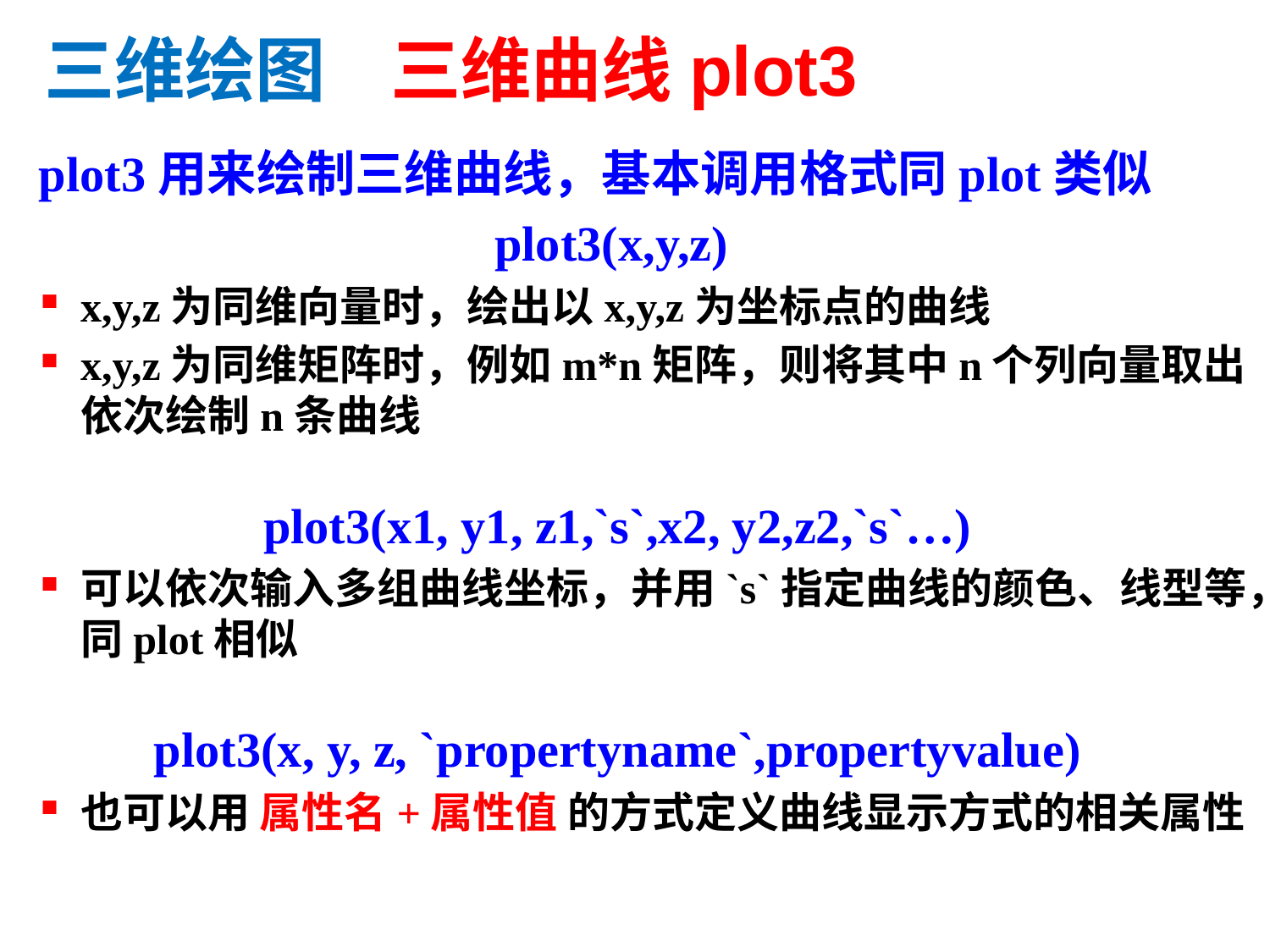

三维绘图    三维曲线plot3
     plot3用来绘制三维曲线，基本调用格式同plot类似
plot3(x,y,z)
x,y,z为同维向量时，绘出以x,y,z为坐标点的曲线
x,y,z为同维矩阵时，例如m*n矩阵，则将其中n个列向量取出依次绘制n条曲线

plot3(x1, y1, z1,`s`,x2, y2,z2,`s`…)
可以依次输入多组曲线坐标，并用`s`指定曲线的颜色、线型等，同plot相似

plot3(x, y, z, `propertyname`,propertyvalue)
也可以用 属性名+属性值 的方式定义曲线显示方式的相关属性
48